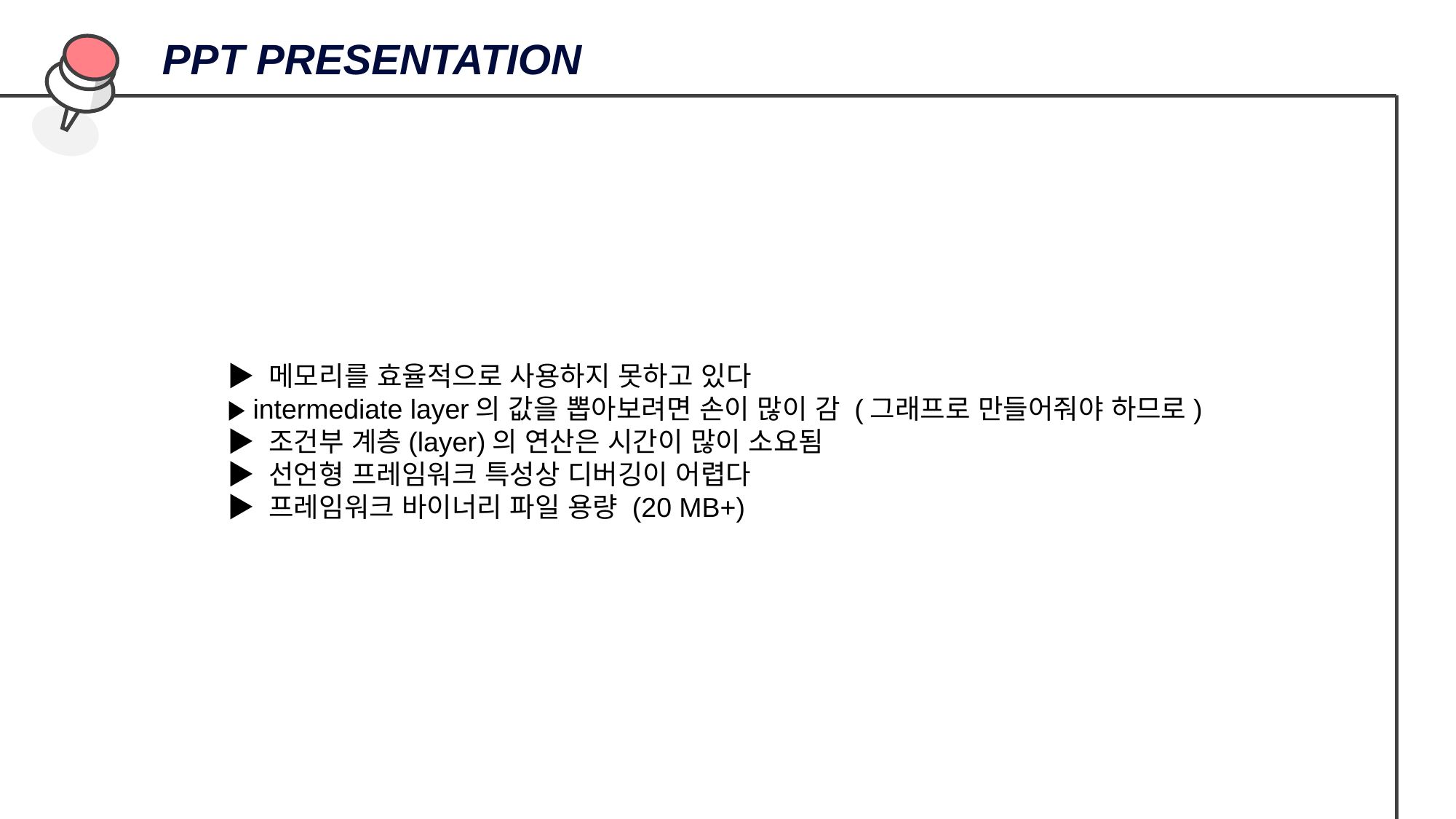

PPT PRESENTATION

▶ 메모리를 효율적으로 사용하지 못하고 있다
▶ intermediate layer의 값을 뽑아보려면 손이 많이 감 (그래프로 만들어줘야 하므로)
▶ 조건부 계층(layer)의 연산은 시간이 많이 소요됨
▶ 선언형 프레임워크 특성상 디버깅이 어렵다
▶ 프레임워크 바이너리 파일 용량 (20 MB+)